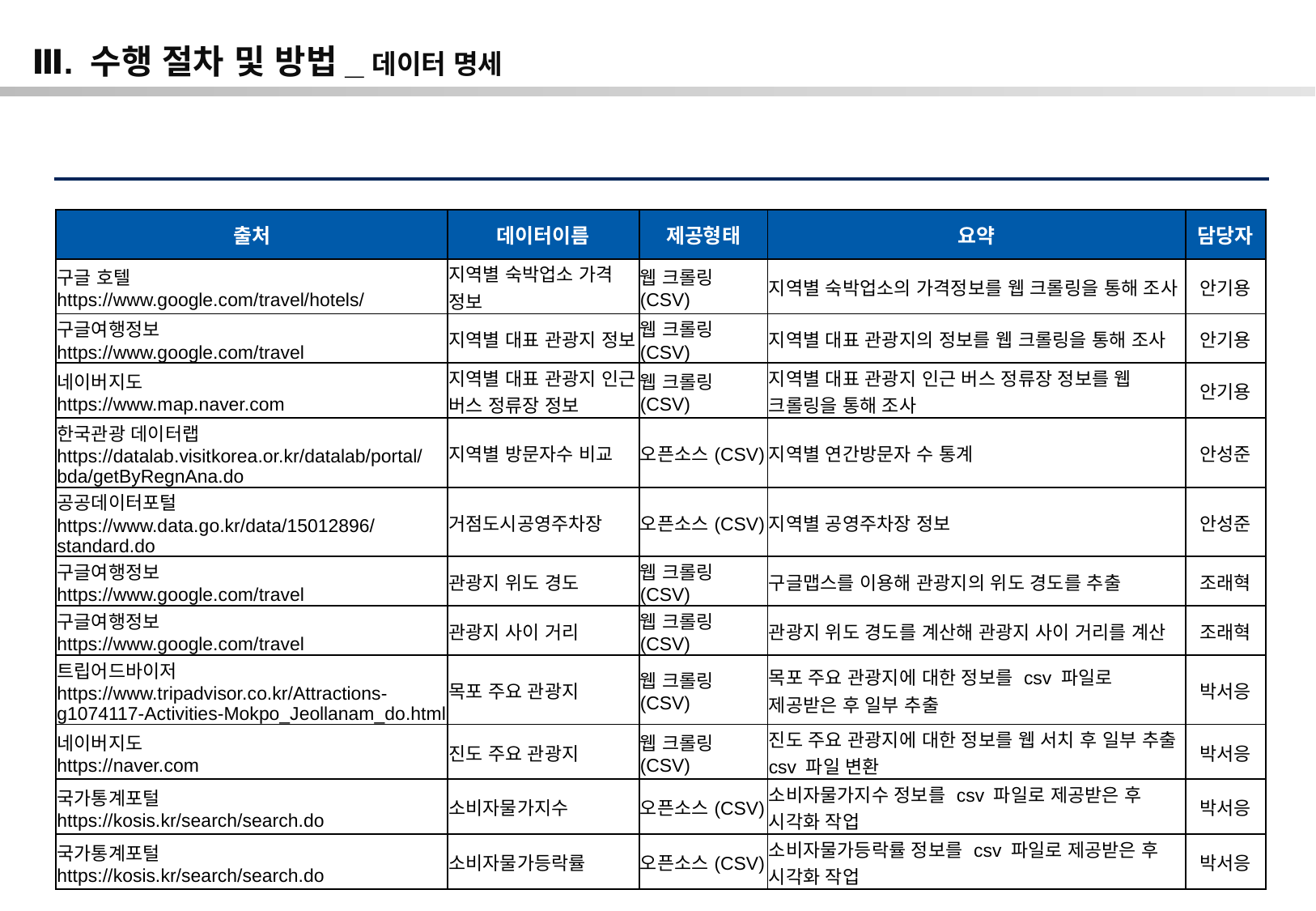

# Ⅲ. 수행 절차 및 방법_데이터 명세

| 출처 | 데이터이름 | 제공형태 | 요약 | 담당자 |
| --- | --- | --- | --- | --- |
| 구글 호텔 https://www.google.com/travel/hotels/ | 지역별 숙박업소 가격 정보 | 웹 크롤링(CSV) | 지역별 숙박업소의 가격정보를 웹 크롤링을 통해 조사 | 안기용 |
| 구글여행정보 https://www.google.com/travel | 지역별 대표 관광지 정보 | 웹 크롤링(CSV) | 지역별 대표 관광지의 정보를 웹 크롤링을 통해 조사 | 안기용 |
| 네이버지도 https://www.map.naver.com | 지역별 대표 관광지 인근 버스 정류장 정보 | 웹 크롤링(CSV) | 지역별 대표 관광지 인근 버스 정류장 정보를 웹 크롤링을 통해 조사 | 안기용 |
| 한국관광 데이터랩 https://datalab.visitkorea.or.kr/datalab/portal/bda/getByRegnAna.do | 지역별 방문자수 비교 | 오픈소스(CSV) | 지역별 연간방문자 수 통계 | 안성준 |
| 공공데이터포털 https://www.data.go.kr/data/15012896/standard.do | 거점도시공영주차장 | 오픈소스(CSV) | 지역별 공영주차장 정보 | 안성준 |
| 구글여행정보 https://www.google.com/travel | 관광지 위도 경도 | 웹 크롤링(CSV) | 구글맵스를 이용해 관광지의 위도 경도를 추출 | 조래혁 |
| 구글여행정보 https://www.google.com/travel | 관광지 사이 거리 | 웹 크롤링(CSV) | 관광지 위도 경도를 계산해 관광지 사이 거리를 계산 | 조래혁 |
| 트립어드바이저 https://www.tripadvisor.co.kr/Attractions-g1074117-Activities-Mokpo\_Jeollanam\_do.html | 목포 주요 관광지 | 웹 크롤링(CSV) | 목포 주요 관광지에 대한 정보를 csv 파일로 제공받은 후 일부 추출 | 박서응 |
| 네이버지도 https://naver.com | 진도 주요 관광지 | 웹 크롤링(CSV) | 진도 주요 관광지에 대한 정보를 웹 서치 후 일부 추출 csv 파일 변환 | 박서응 |
| 국가통계포털 https://kosis.kr/search/search.do | 소비자물가지수 | 오픈소스(CSV) | 소비자물가지수 정보를 csv 파일로 제공받은 후 시각화 작업 | 박서응 |
| 국가통계포털 https://kosis.kr/search/search.do | 소비자물가등락률 | 오픈소스(CSV) | 소비자물가등락률 정보를 csv 파일로 제공받은 후 시각화 작업 | 박서응 |